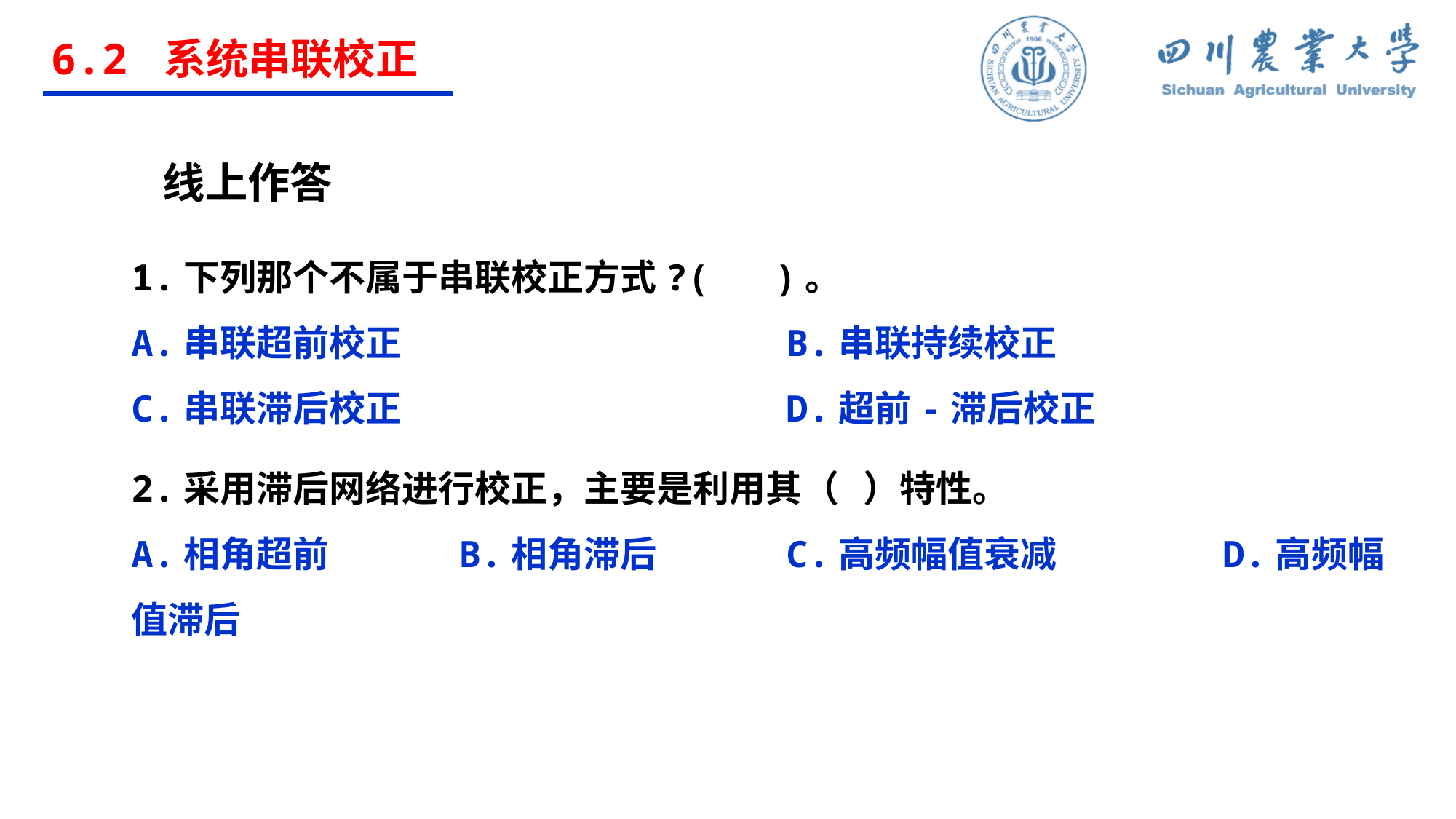

6.2 系统串联校正
线上作答
1.下列那个不属于串联校正方式?(   )。
A.串联超前校正				B.串联持续校正
C.串联滞后校正				D.超前-滞后校正
2.采用滞后网络进行校正，主要是利用其（   ）特性。
A.相角超前		B.相角滞后		C.高频幅值衰减		D.高频幅值滞后